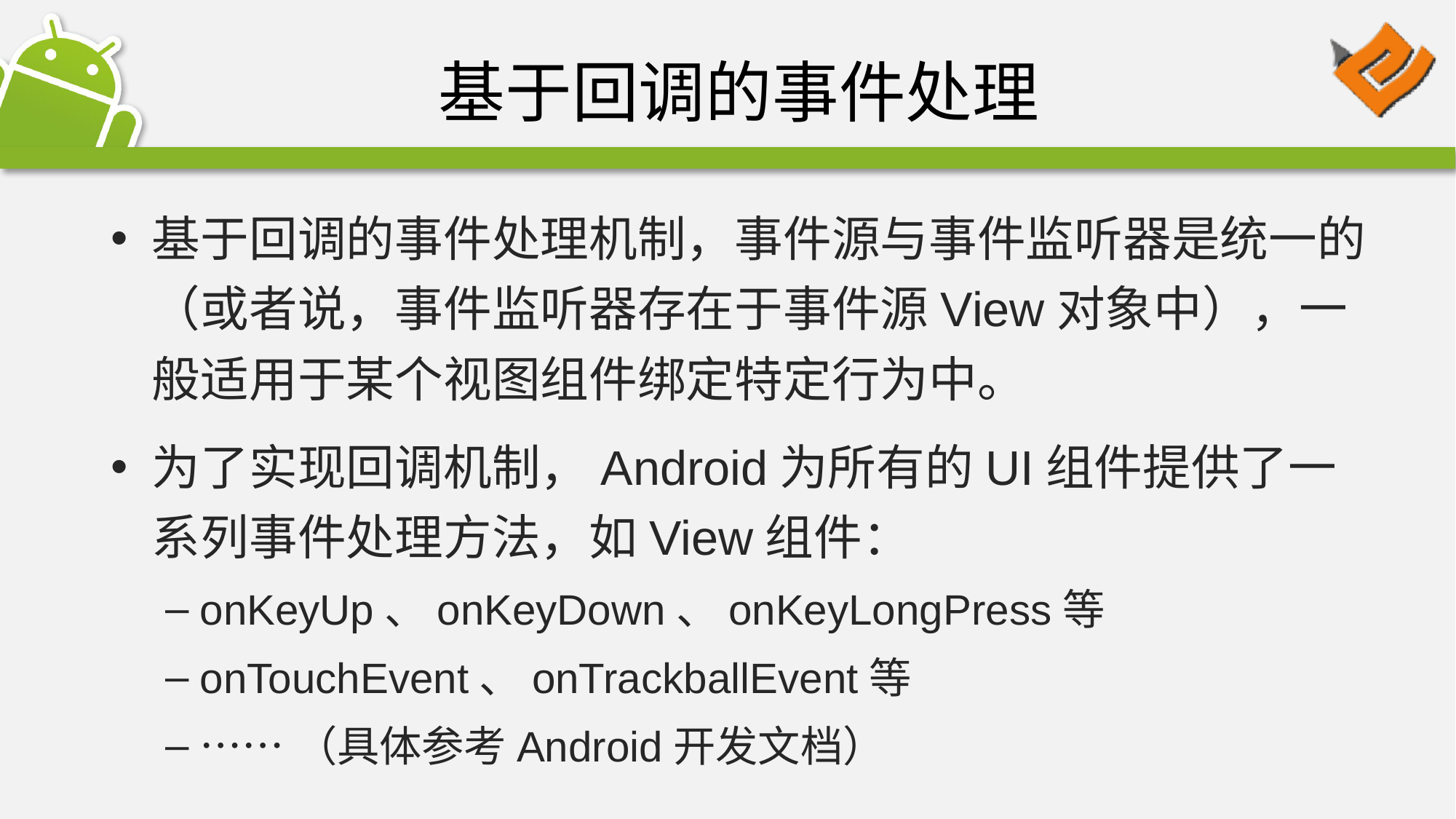

# 基于回调的事件处理
基于回调的事件处理机制，事件源与事件监听器是统一的（或者说，事件监听器存在于事件源View对象中），一般适用于某个视图组件绑定特定行为中。
为了实现回调机制，Android为所有的UI组件提供了一系列事件处理方法，如View组件：
onKeyUp、onKeyDown、onKeyLongPress等
onTouchEvent、onTrackballEvent等
……（具体参考Android开发文档）